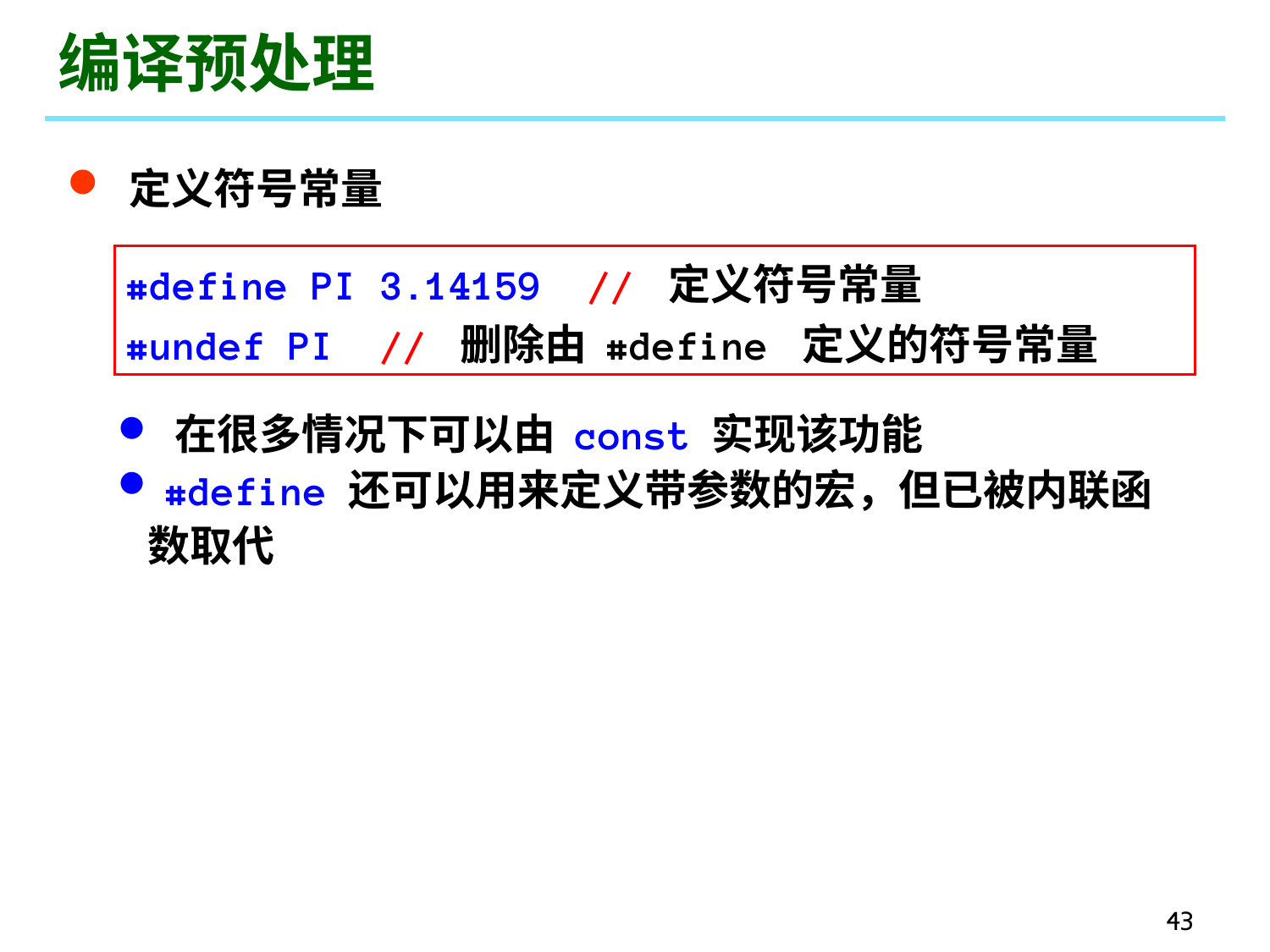

# 编译预处理
 定义符号常量
#define PI 3.14159  // 定义符号常量
#undef PI  // 删除由 #define 定义的符号常量
 在很多情况下可以由 const 实现该功能
 #define 还可以用来定义带参数的宏，但已被内联函数取代
43